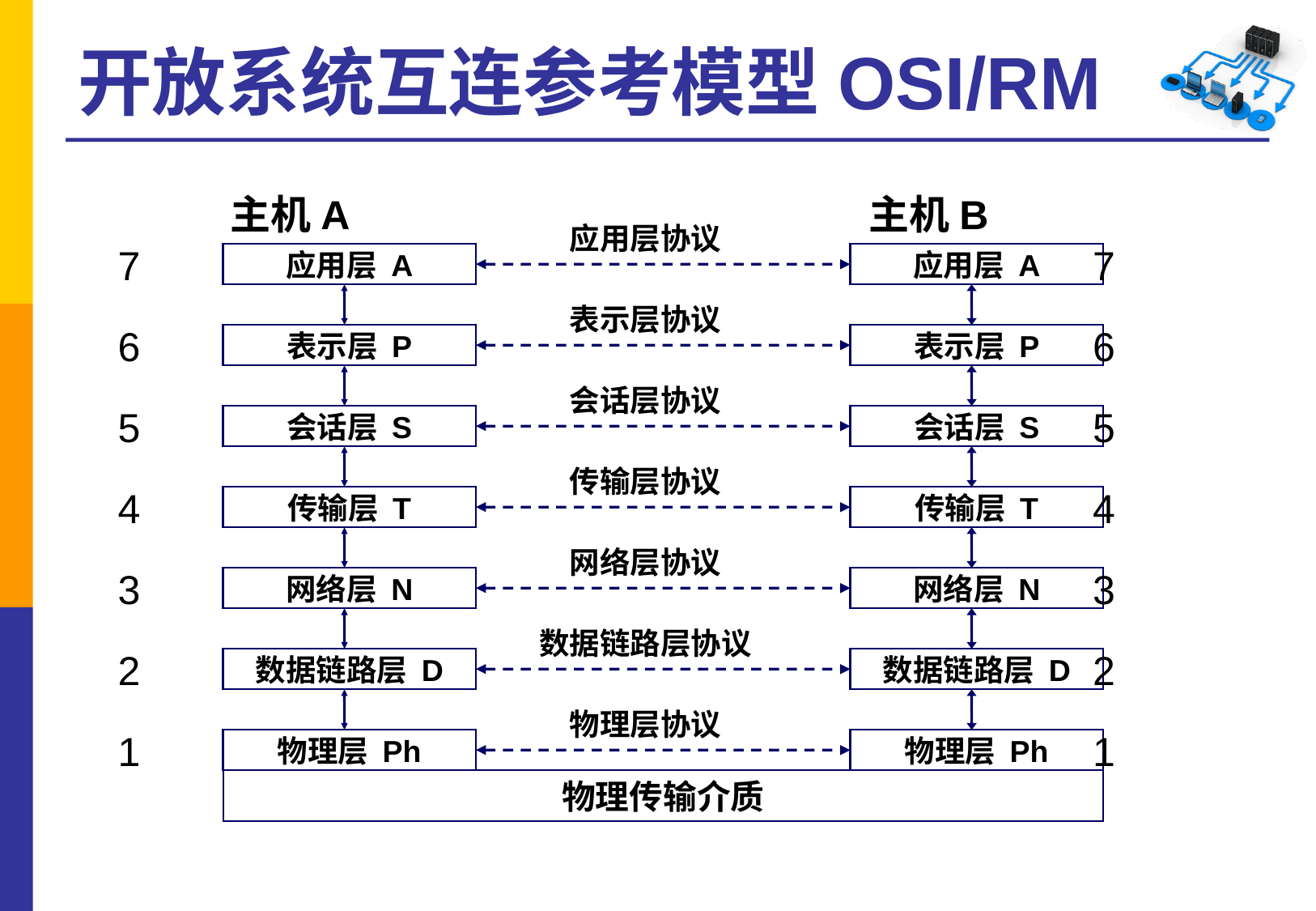

# 开放系统互连参考模型OSI/RM
主机A
主机B
应用层协议
7
7
应用层 A

表示层 P

会话层 S

传输层 T

网络层 N

数据链路层 D

物理层 Ph
应用层 A

表示层 P

会话层 S

传输层 T

网络层 N

数据链路层 D

物理层 Ph

表示层协议
6
6

会话层协议
5
5

传输层协议
4
4

网络层协议
3
3

数据链路层协议
2
2

物理层协议
1
1

物理传输介质